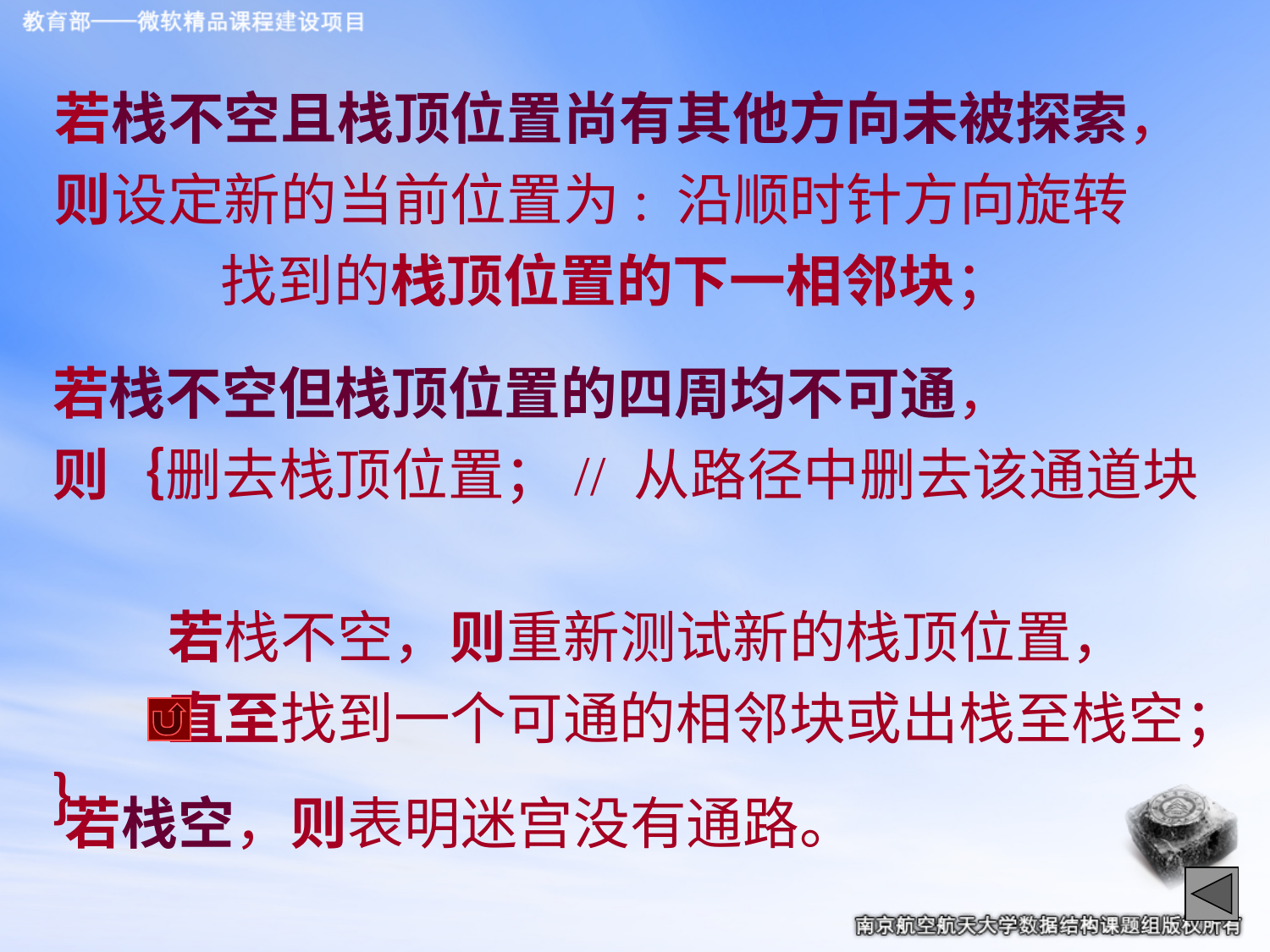

若栈不空且栈顶位置尚有其他方向未被探索，
则设定新的当前位置为: 沿顺时针方向旋转
            找到的栈顶位置的下一相邻块；
若栈不空但栈顶位置的四周均不可通，
则｛删去栈顶位置；// 从路径中删去该通道块
        若栈不空，则重新测试新的栈顶位置，
        直至找到一个可通的相邻块或出栈至栈空；
｝

若栈空，则表明迷宫没有通路。